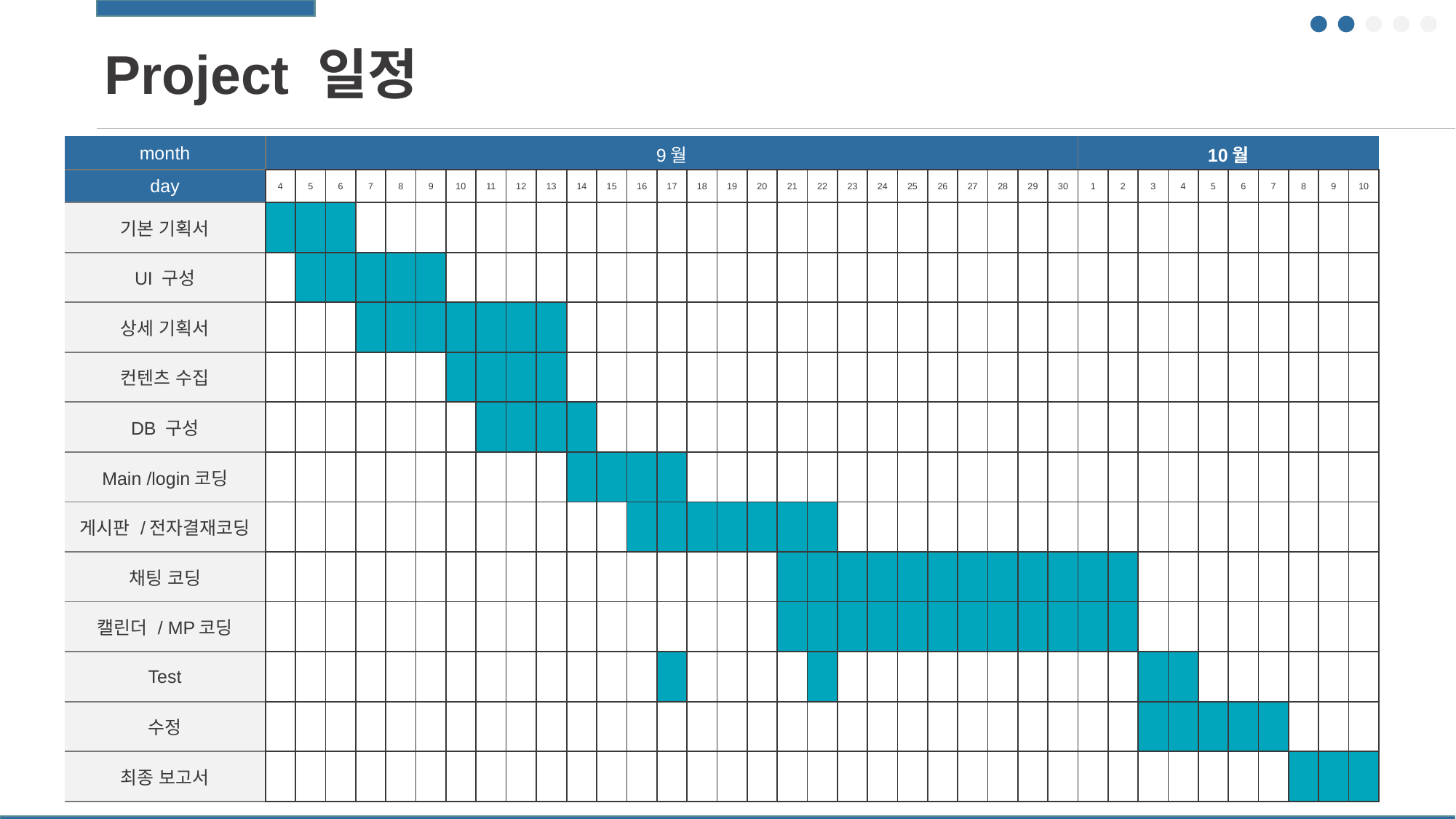

Project 일정
| month | 9월 |  |  |  |  |  |  |  |  |  |  |  |  |  |  |  |  |  |  |  |  |  |  |  |  |  |  | 10월 |  |  |  |  |  |  |  |  |  |
| --- | --- | --- | --- | --- | --- | --- | --- | --- | --- | --- | --- | --- | --- | --- | --- | --- | --- | --- | --- | --- | --- | --- | --- | --- | --- | --- | --- | --- | --- | --- | --- | --- | --- | --- | --- | --- | --- |
| day | 4 | 5 | 6 | 7 | 8 | 9 | 10 | 11 | 12 | 13 | 14 | 15 | 16 | 17 | 18 | 19 | 20 | 21 | 22 | 23 | 24 | 25 | 26 | 27 | 28 | 29 | 30 | 1 | 2 | 3 | 4 | 5 | 6 | 7 | 8 | 9 | 10 |
| 기본 기획서 |  |  |  |  |  |  |  |  |  |  |  |  |  |  |  |  |  |  |  |  |  |  |  |  |  |  |  |  |  |  |  |  |  |  |  |  |  |
| UI 구성 |  |  |  |  |  |  |  |  |  |  |  |  |  |  |  |  |  |  |  |  |  |  |  |  |  |  |  |  |  |  |  |  |  |  |  |  |  |
| 상세 기획서 |  |  |  |  |  |  |  |  |  |  |  |  |  |  |  |  |  |  |  |  |  |  |  |  |  |  |  |  |  |  |  |  |  |  |  |  |  |
| 컨텐츠 수집 |  |  |  |  |  |  |  |  |  |  |  |  |  |  |  |  |  |  |  |  |  |  |  |  |  |  |  |  |  |  |  |  |  |  |  |  |  |
| DB 구성 |  |  |  |  |  |  |  |  |  |  |  |  |  |  |  |  |  |  |  |  |  |  |  |  |  |  |  |  |  |  |  |  |  |  |  |  |  |
| Main /login코딩 |  |  |  |  |  |  |  |  |  |  |  |  |  |  |  |  |  |  |  |  |  |  |  |  |  |  |  |  |  |  |  |  |  |  |  |  |  |
| 게시판 /전자결재코딩 |  |  |  |  |  |  |  |  |  |  |  |  |  |  |  |  |  |  |  |  |  |  |  |  |  |  |  |  |  |  |  |  |  |  |  |  |  |
| 채팅 코딩 |  |  |  |  |  |  |  |  |  |  |  |  |  |  |  |  |  |  |  |  |  |  |  |  |  |  |  |  |  |  |  |  |  |  |  |  |  |
| 캘린더 / MP코딩 |  |  |  |  |  |  |  |  |  |  |  |  |  |  |  |  |  |  |  |  |  |  |  |  |  |  |  |  |  |  |  |  |  |  |  |  |  |
| Test |  |  |  |  |  |  |  |  |  |  |  |  |  |  |  |  |  |  |  |  |  |  |  |  |  |  |  |  |  |  |  |  |  |  |  |  |  |
| 수정 |  |  |  |  |  |  |  |  |  |  |  |  |  |  |  |  |  |  |  |  |  |  |  |  |  |  |  |  |  |  |  |  |  |  |  |  |  |
| 최종 보고서 |  |  |  |  |  |  |  |  |  |  |  |  |  |  |  |  |  |  |  |  |  |  |  |  |  |  |  |  |  |  |  |  |  |  |  |  |  |